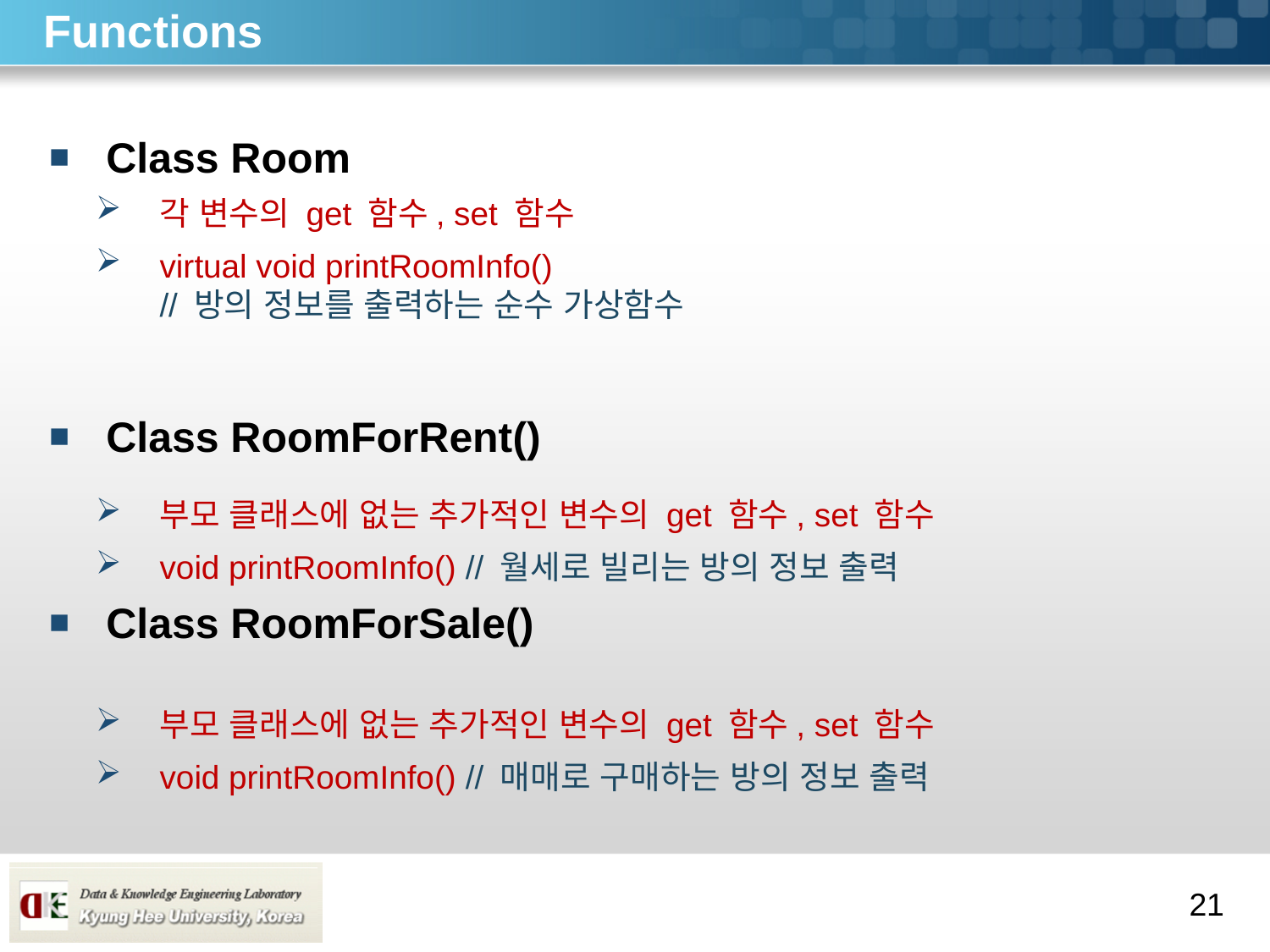

# Functions
 Class Room

 Class RoomForRent()

 Class RoomForSale()

각 변수의 get 함수, set 함수
virtual void printRoomInfo()
// 방의 정보를 출력하는 순수 가상함수

부모 클래스에 없는 추가적인 변수의 get 함수, set 함수
void printRoomInfo() // 월세로 빌리는 방의 정보 출력

부모 클래스에 없는 추가적인 변수의 get 함수, set 함수
void printRoomInfo() // 매매로 구매하는 방의 정보 출력